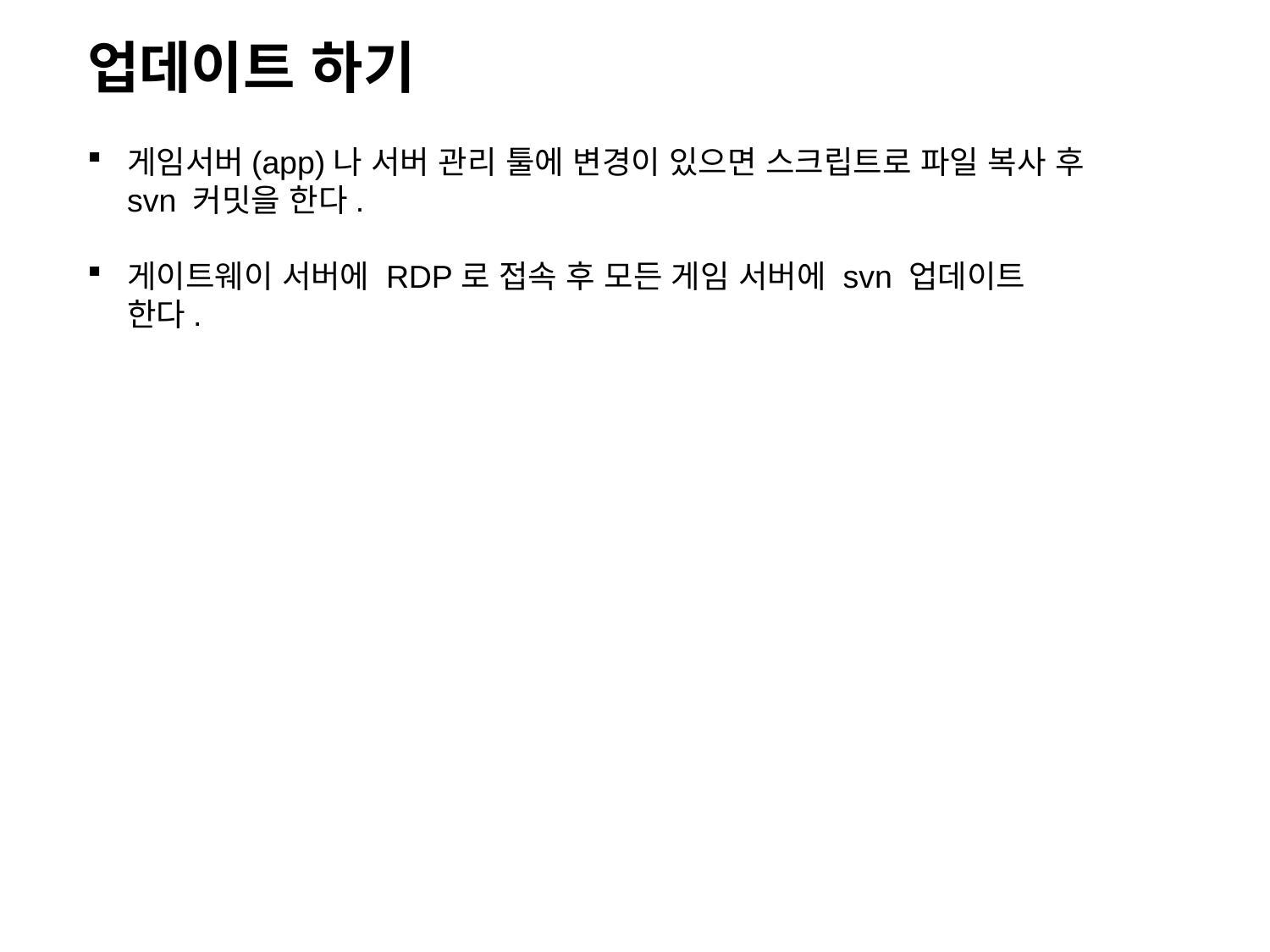

업데이트 하기
게임서버(app)나 서버 관리 툴에 변경이 있으면 스크립트로 파일 복사 후 svn 커밋을 한다.
게이트웨이 서버에 RDP로 접속 후 모든 게임 서버에 svn 업데이트 한다.